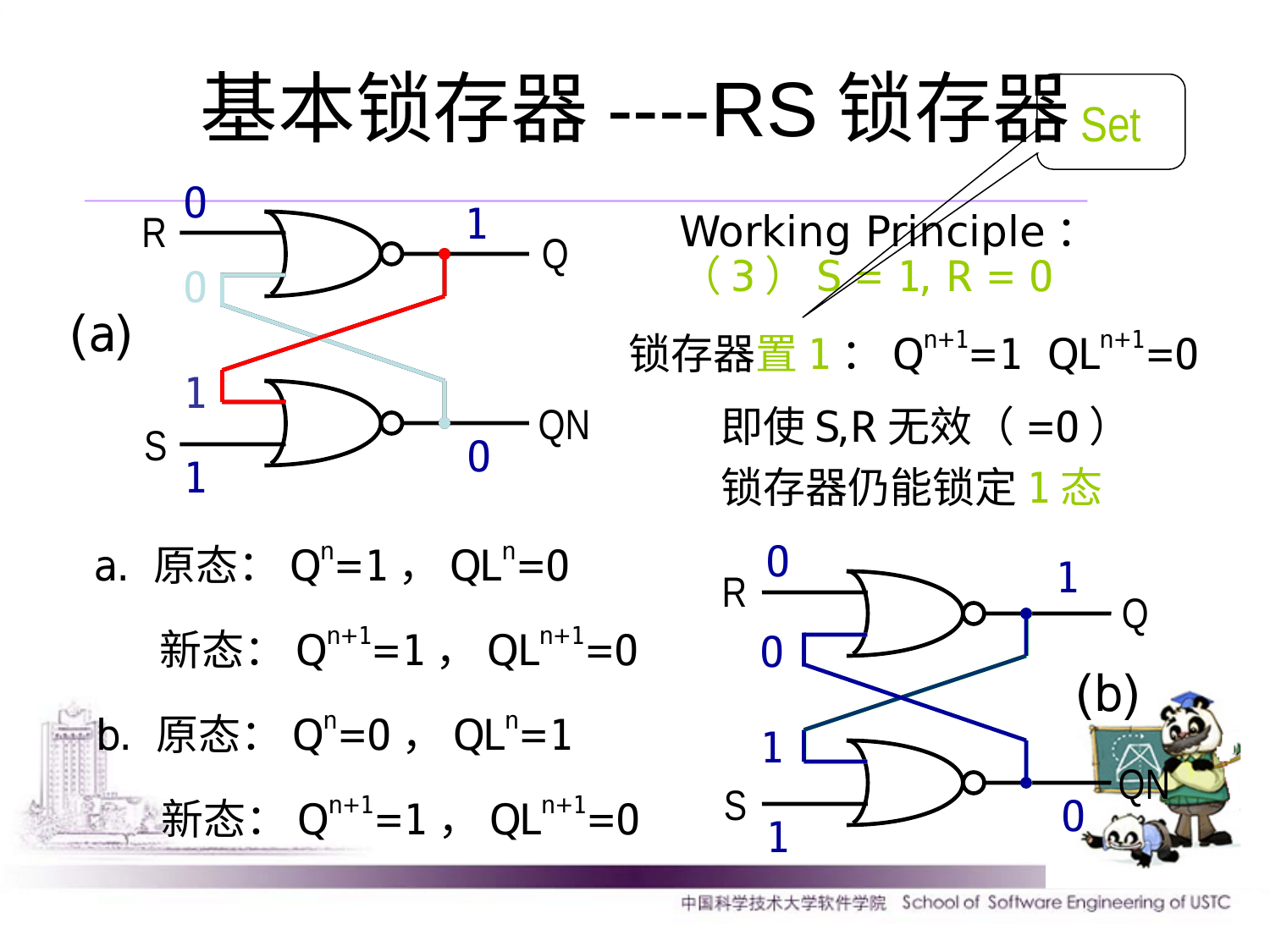

# 基本锁存器----RS锁存器
Set
0
1
(a)
1
Working Principle：
R

Q

QN

S

（3）S = 1, R = 0
0

1
锁存器置1：Qn+1=1  QLn+1=0
即使S,R无效（=0）
锁存器仍能锁定1态
0
0
1
R

Q

1

0

QN
S

(b)
a. 原态：Qn=1，QLn=0
1
0
0
新态：Qn+1=1，QLn+1=0

1
0

b. 原态：Qn=0，QLn=1
新态：Qn+1=1，QLn+1=0